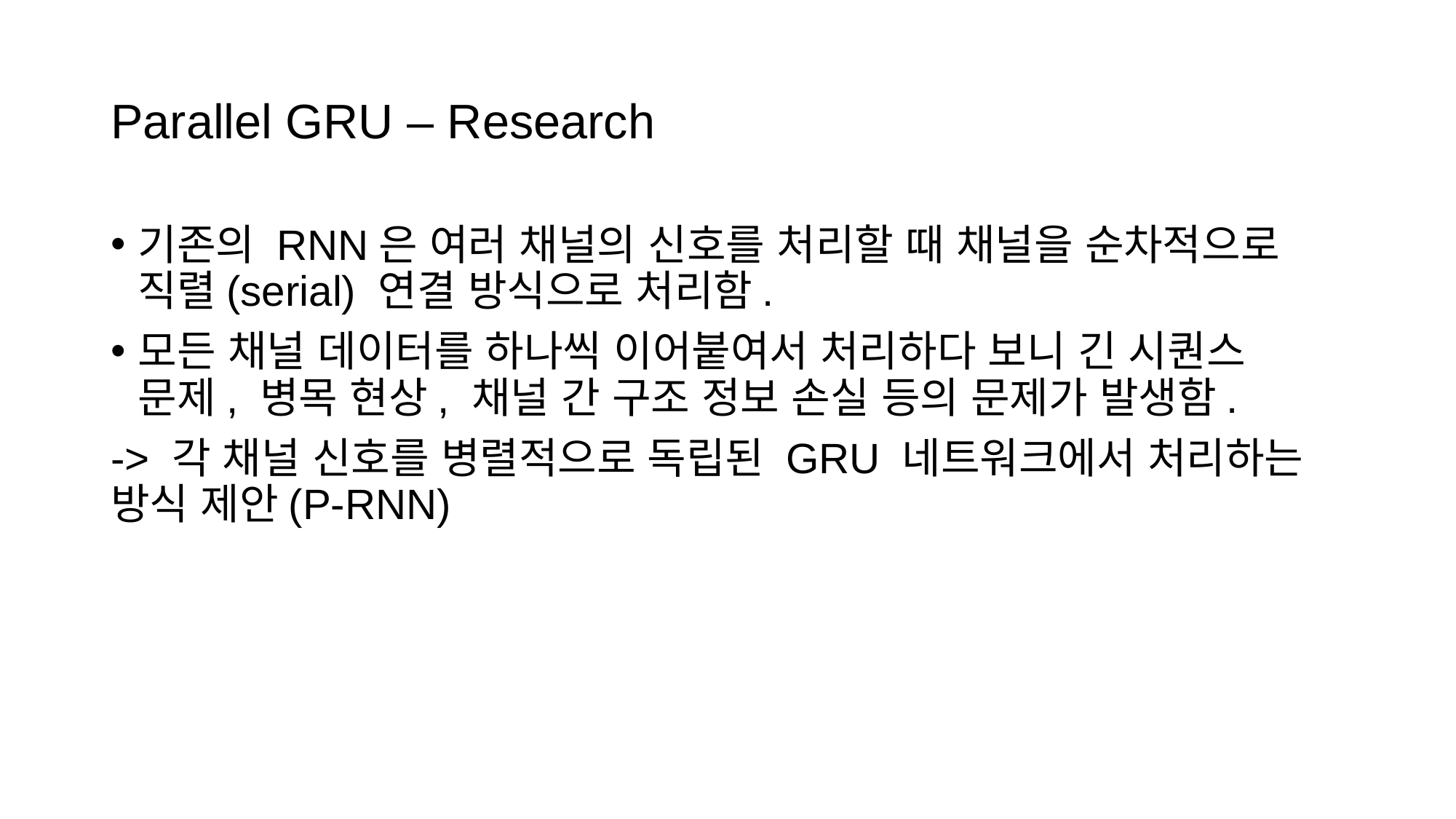

# Parallel GRU – Research
기존의 RNN은 여러 채널의 신호를 처리할 때 채널을 순차적으로 직렬(serial) 연결 방식으로 처리함.
모든 채널 데이터를 하나씩 이어붙여서 처리하다 보니 긴 시퀀스 문제, 병목 현상, 채널 간 구조 정보 손실 등의 문제가 발생함.
-> 각 채널 신호를 병렬적으로 독립된 GRU 네트워크에서 처리하는 방식 제안(P-RNN)